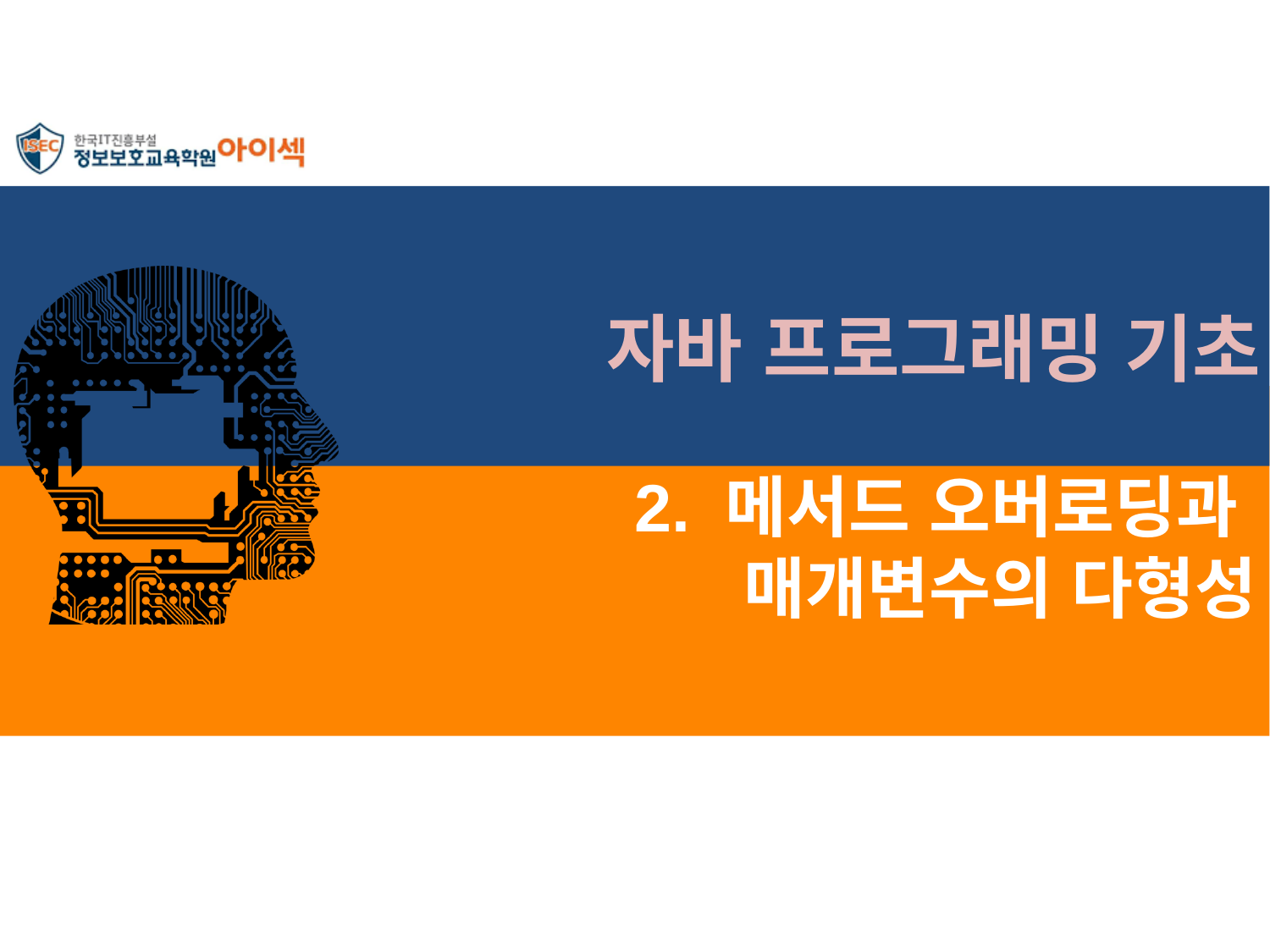

자바 프로그래밍 기초
# 2. 메서드 오버로딩과 매개변수의 다형성